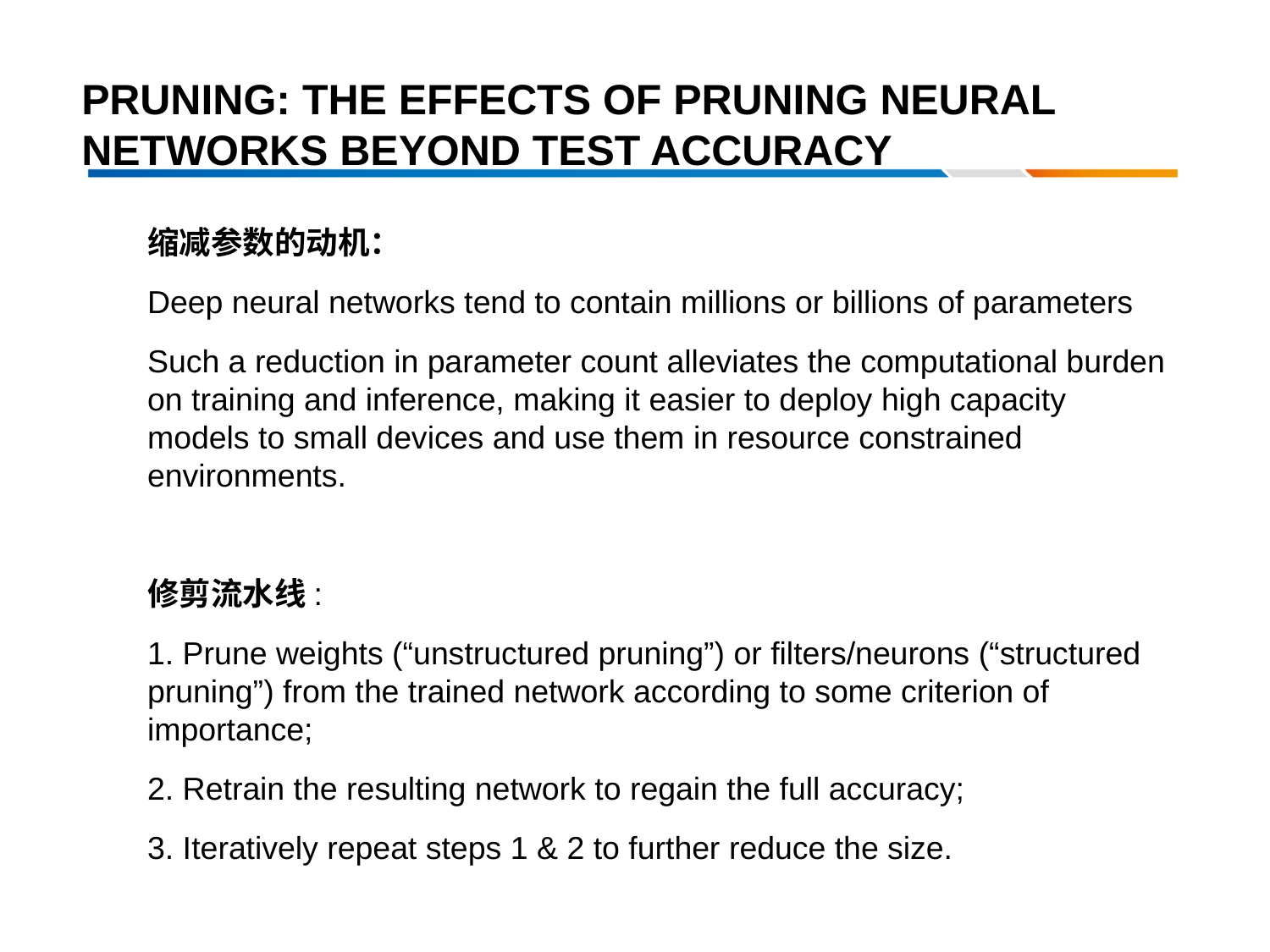

# PRUNING: THE EFFECTS OF PRUNING NEURAL NETWORKS BEYOND TEST ACCURACY
缩减参数的动机：
Deep neural networks tend to contain millions or billions of parameters
Such a reduction in parameter count alleviates the computational burden on training and inference, making it easier to deploy high capacity models to small devices and use them in resource constrained environments.

修剪流水线:
1. Prune weights (“unstructured pruning”) or filters/neurons (“structured pruning”) from the trained network according to some criterion of importance;
2. Retrain the resulting network to regain the full accuracy;
3. Iteratively repeat steps 1 & 2 to further reduce the size.